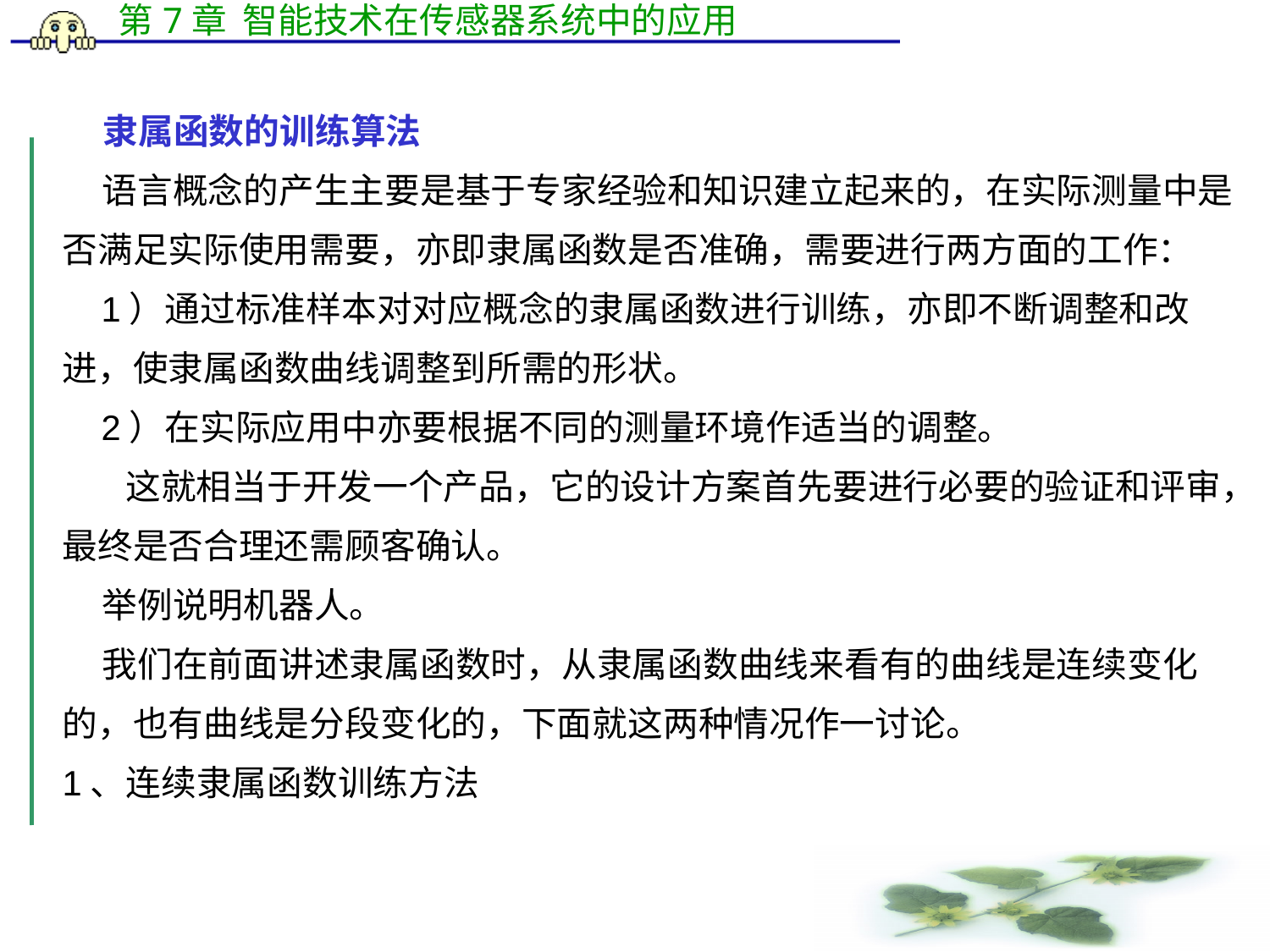

隶属函数的训练算法
    语言概念的产生主要是基于专家经验和知识建立起来的，在实际测量中是否满足实际使用需要，亦即隶属函数是否准确，需要进行两方面的工作：
    1）通过标准样本对对应概念的隶属函数进行训练，亦即不断调整和改
进，使隶属函数曲线调整到所需的形状。
    2）在实际应用中亦要根据不同的测量环境作适当的调整。
       这就相当于开发一个产品，它的设计方案首先要进行必要的验证和评审，最终是否合理还需顾客确认。
    举例说明机器人。
    我们在前面讲述隶属函数时，从隶属函数曲线来看有的曲线是连续变化的，也有曲线是分段变化的，下面就这两种情况作一讨论。
1、连续隶属函数训练方法